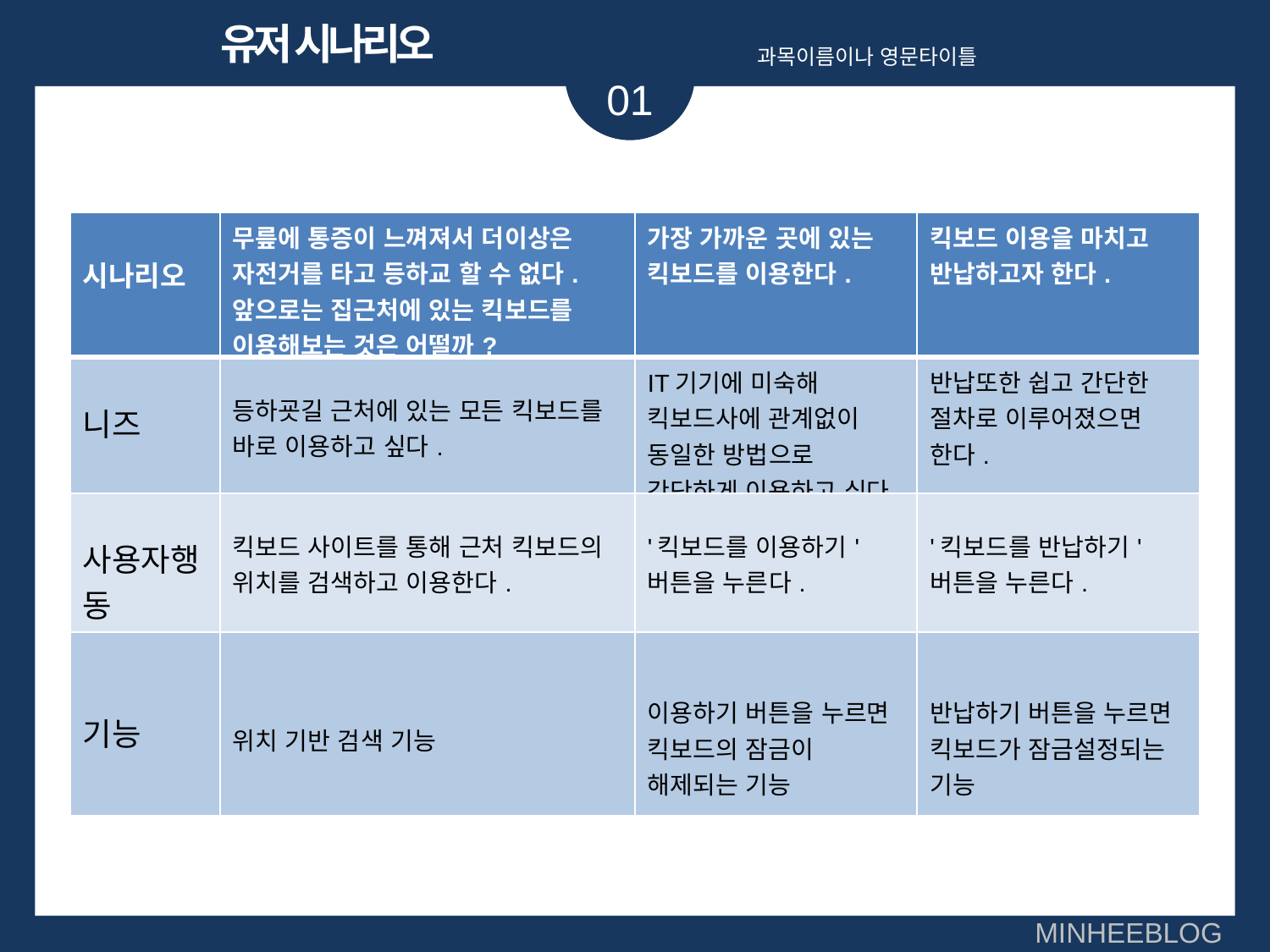

유저 시나리오

과목이름이나 영문타이틀
01

| 시나리오 | 무릎에 통증이 느껴져서 더이상은 자전거를 타고 등하교 할 수 없다. 앞으로는 집근처에 있는 킥보드를 이용해보는 것은 어떨까? | 가장 가까운 곳에 있는 킥보드를 이용한다. | 킥보드 이용을 마치고 반납하고자 한다. |
| --- | --- | --- | --- |
| 니즈 | 등하굣길 근처에 있는 모든 킥보드를 바로 이용하고 싶다. | IT기기에 미숙해 킥보드사에 관계없이 동일한 방법으로 간단하게 이용하고 싶다. | 반납또한 쉽고 간단한 절차로 이루어졌으면 한다. |
| 사용자행동 | 킥보드 사이트를 통해 근처 킥보드의 위치를 검색하고 이용한다. | '킥보드를 이용하기' 버튼을 누른다. | '킥보드를 반납하기' 버튼을 누른다. |
| 기능 | 위치 기반 검색 기능 | 이용하기 버튼을 누르면 킥보드의 잠금이 해제되는 기능 | 반납하기 버튼을 누르면 킥보드가 잠금설정되는 기능 |
MINHEEBLOG